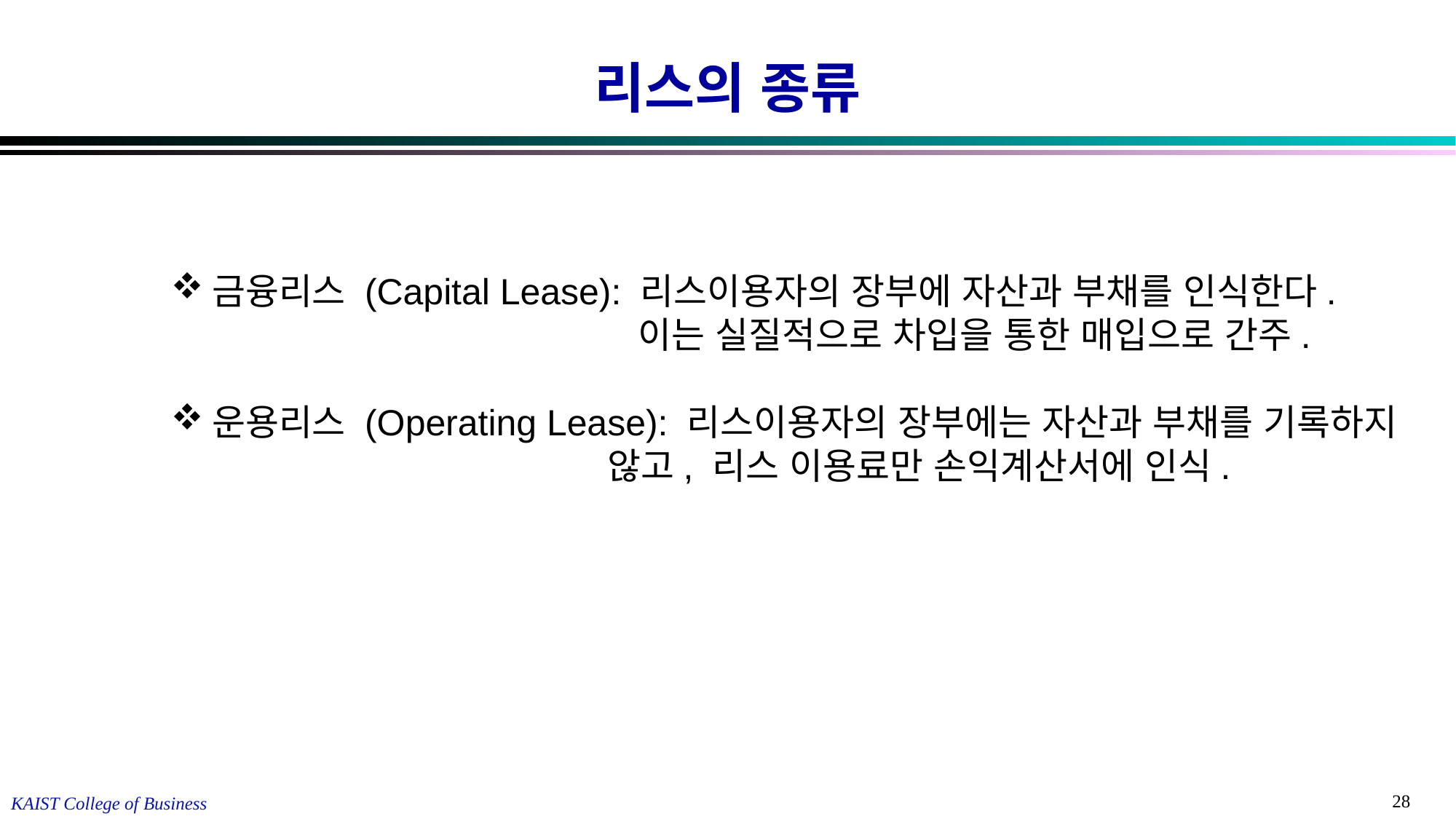

# 리스의 종류
금융리스 (Capital Lease): 리스이용자의 장부에 자산과 부채를 인식한다.
                                             이는 실질적으로 차입을 통한 매입으로 간주.

운용리스 (Operating Lease): 리스이용자의 장부에는 자산과 부채를 기록하지
				않고, 리스 이용료만 손익계산서에 인식.
The Company receives $100 Cash from a customer
The Company pays $50 Cash to a vendor.